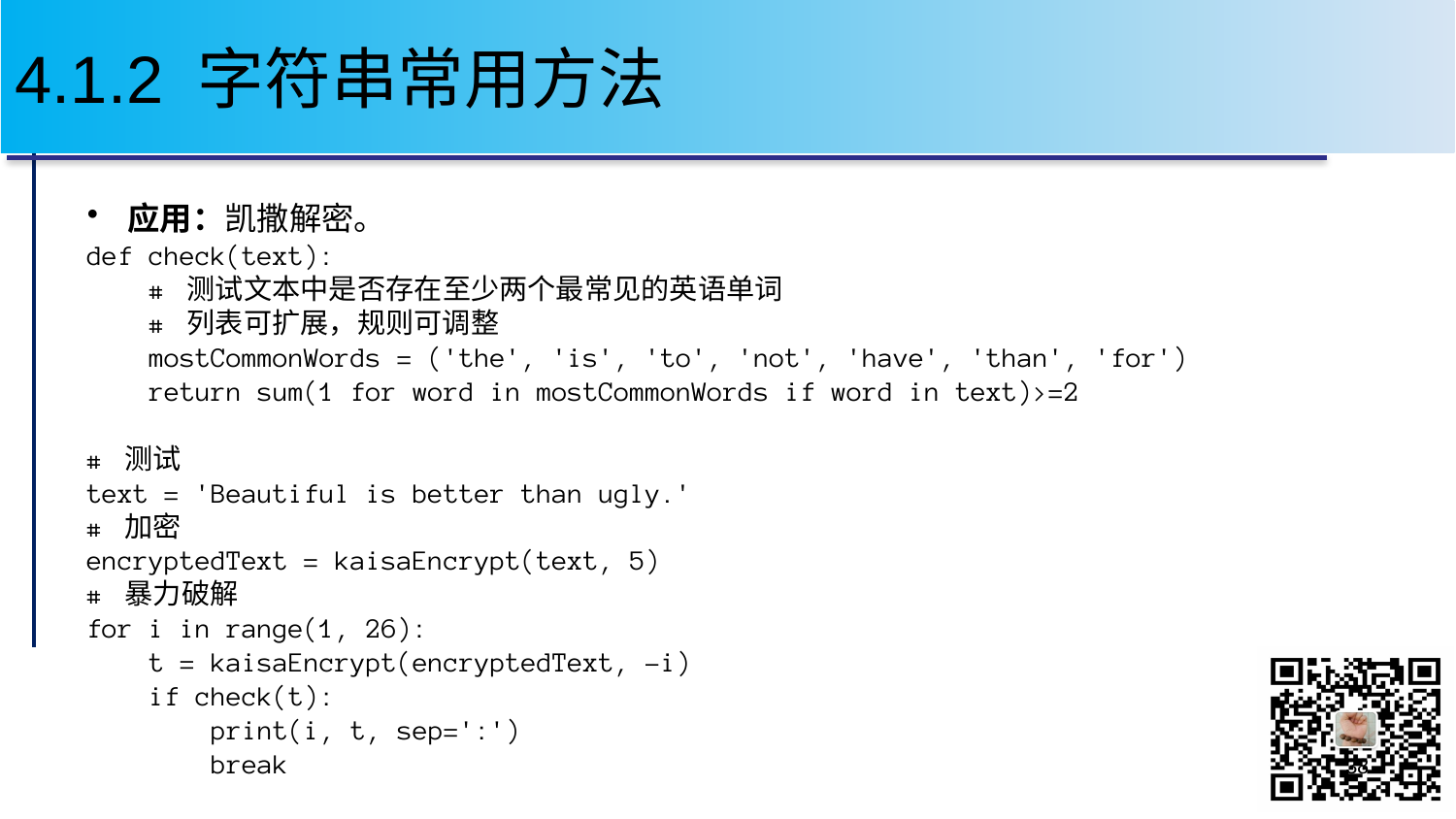

# 4.1.2 字符串常用方法
应用：凯撒解密。
def check(text):
    # 测试文本中是否存在至少两个最常见的英语单词
    # 列表可扩展，规则可调整
    mostCommonWords = ('the', 'is', 'to', 'not', 'have', 'than', 'for')
    return sum(1 for word in mostCommonWords if word in text)>=2

# 测试
text = 'Beautiful is better than ugly.'
# 加密
encryptedText = kaisaEncrypt(text, 5)
# 暴力破解
for i in range(1, 26):
    t = kaisaEncrypt(encryptedText, -i)
    if check(t):
        print(i, t, sep=':')
        break
38